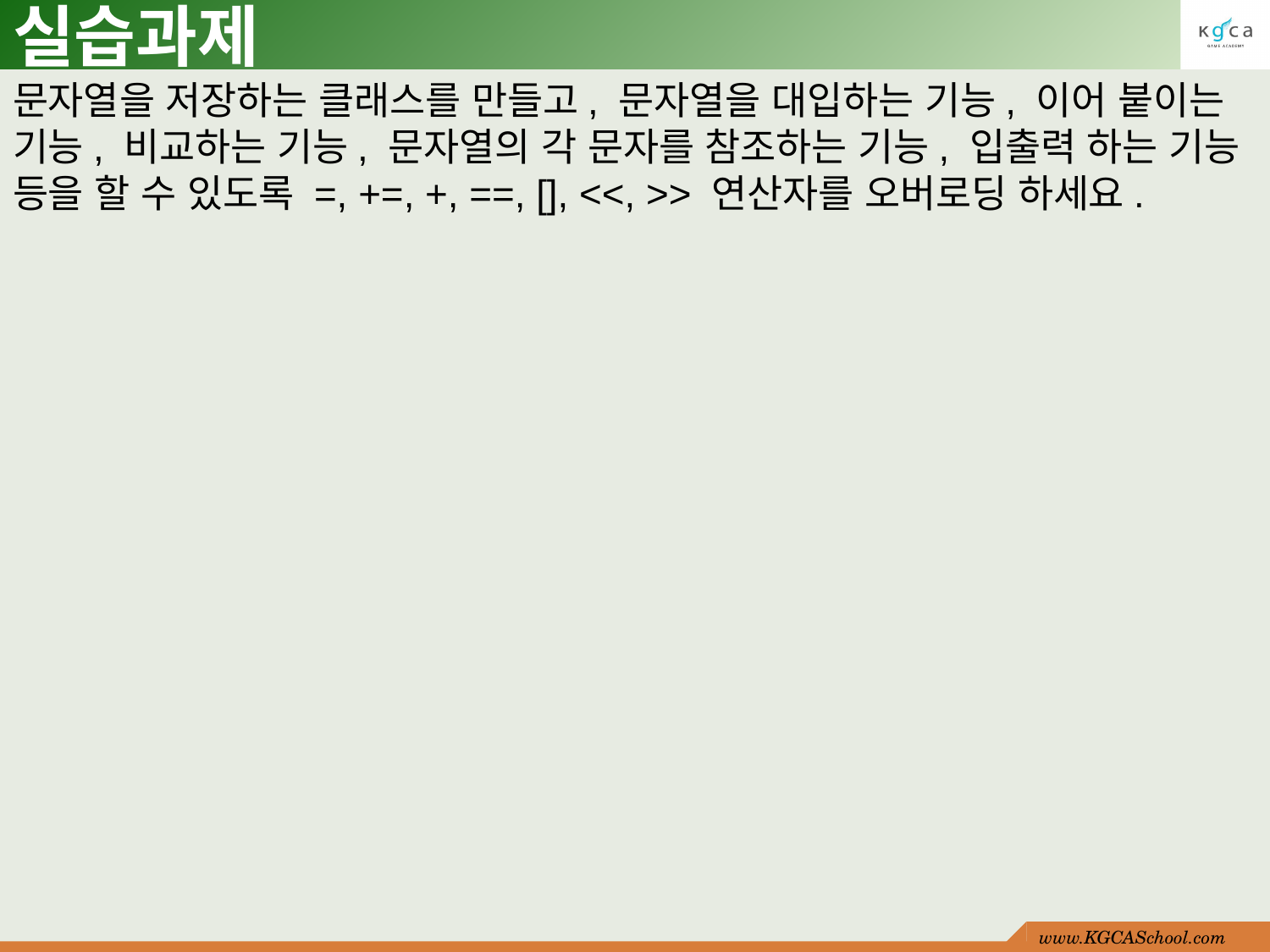

# 실습과제
문자열을 저장하는 클래스를 만들고, 문자열을 대입하는 기능, 이어 붙이는 기능, 비교하는 기능, 문자열의 각 문자를 참조하는 기능, 입출력 하는 기능 등을 할 수 있도록 =, +=, +, ==, [], <<, >> 연산자를 오버로딩 하세요.